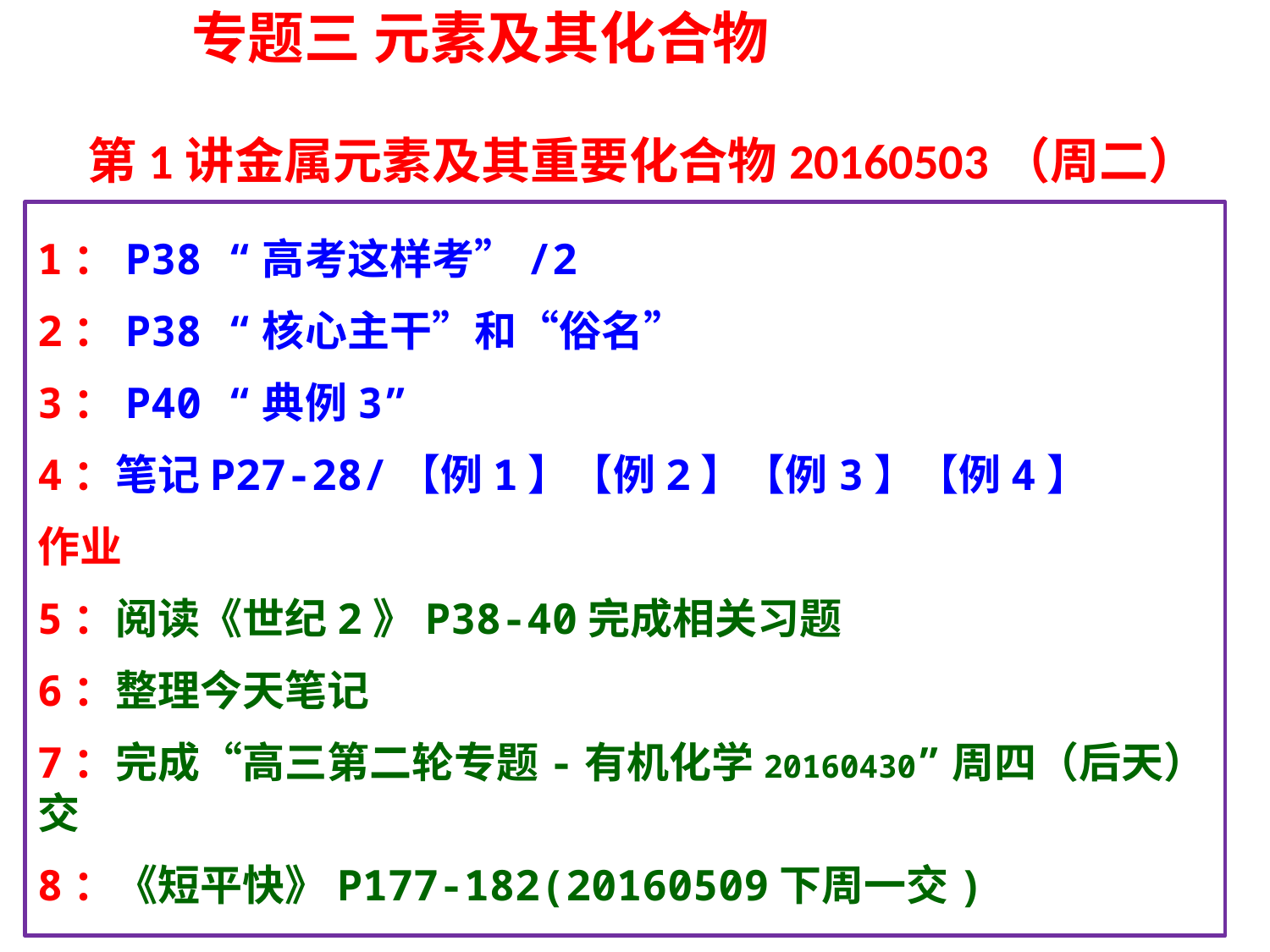

专题三 元素及其化合物

第1讲金属元素及其重要化合物20160503（周二）

1：P38 “高考这样考”/2
2：P38 “核心主干”和“俗名”
3：P40 “典例3”
4：笔记P27-28/【例1】【例2】【例3】【例4】
作业
5：阅读《世纪2》P38-40完成相关习题
6：整理今天笔记
7：完成“高三第二轮专题-有机化学20160430”周四（后天）交
8：《短平快》P177-182(20160509下周一交)